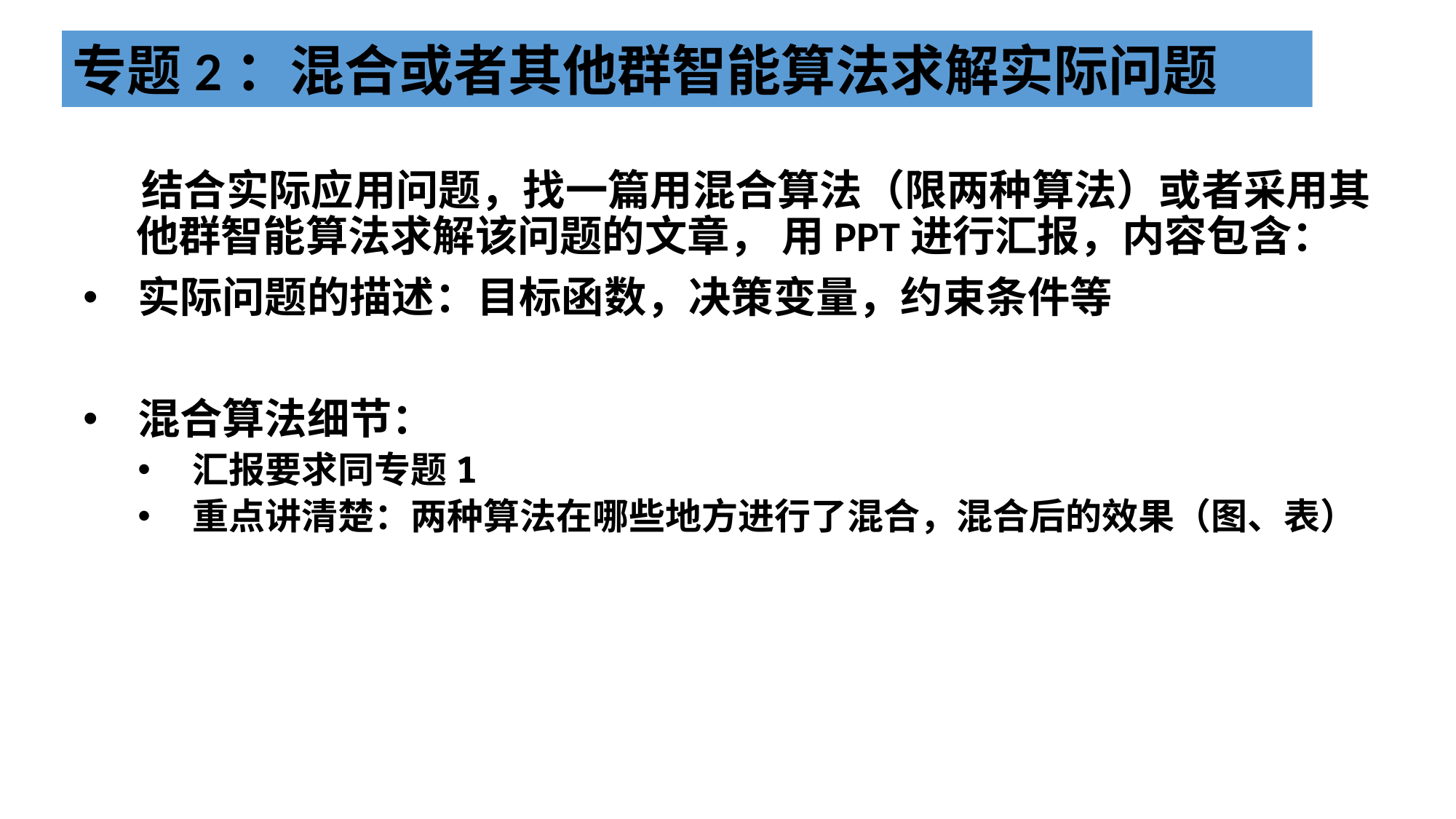

专题2：混合或者其他群智能算法求解实际问题
     结合实际应用问题，找一篇用混合算法（限两种算法）或者采用其他群智能算法求解该问题的文章， 用PPT进行汇报，内容包含：
实际问题的描述：目标函数，决策变量，约束条件等

混合算法细节：
汇报要求同专题1
重点讲清楚：两种算法在哪些地方进行了混合，混合后的效果（图、表）